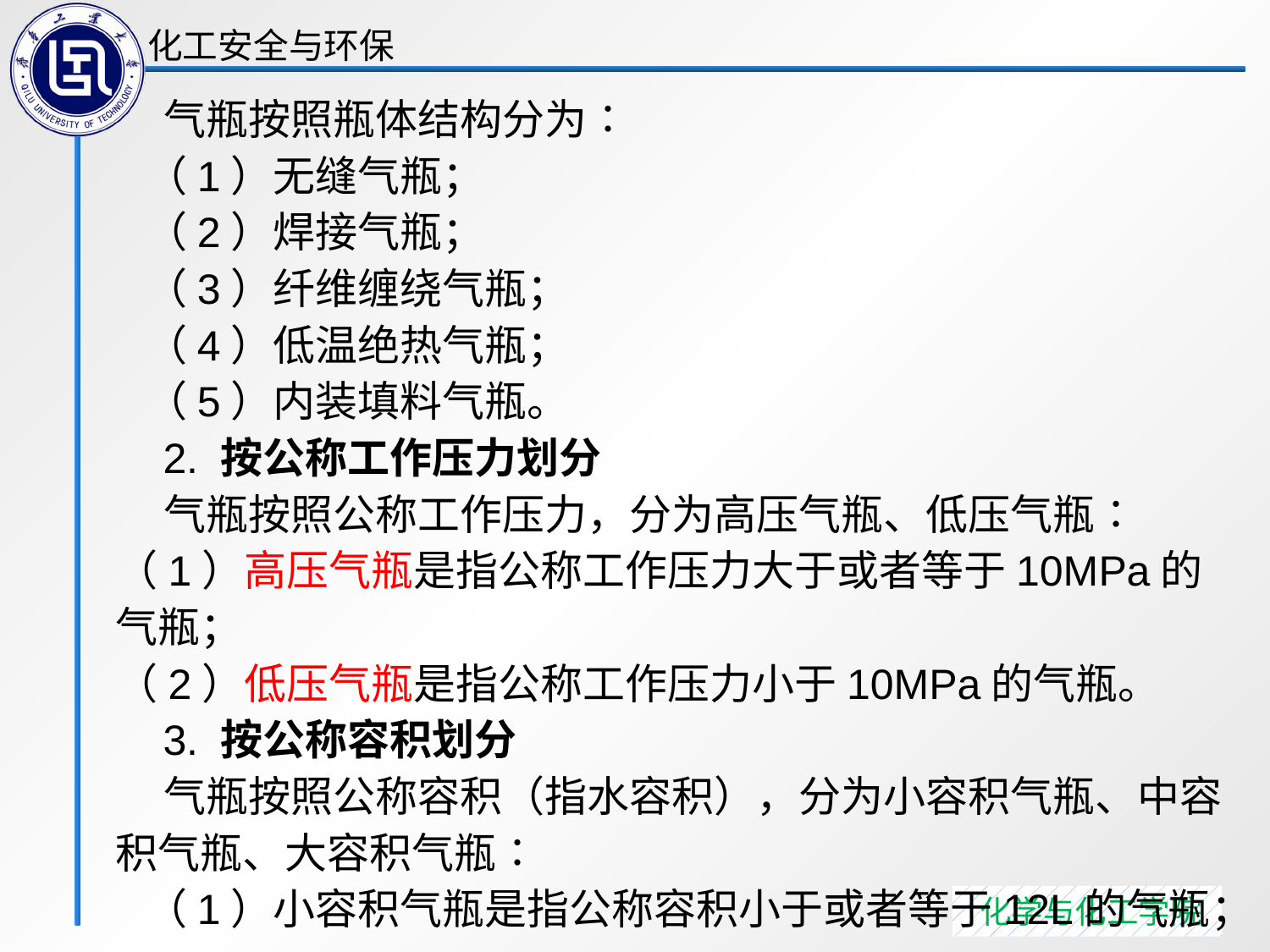

气瓶按照瓶体结构分为∶
  （1）无缝气瓶；
  （2）焊接气瓶；
  （3）纤维缠绕气瓶；
  （4）低温绝热气瓶；
  （5）内装填料气瓶。
    2. 按公称工作压力划分
    气瓶按照公称工作压力，分为高压气瓶、低压气瓶∶
（1）高压气瓶是指公称工作压力大于或者等于10MPa的气瓶；
（2）低压气瓶是指公称工作压力小于10MPa的气瓶。
    3. 按公称容积划分
    气瓶按照公称容积（指水容积），分为小容积气瓶、中容积气瓶、大容积气瓶∶
  （1）小容积气瓶是指公称容积小于或者等于12L的气瓶；